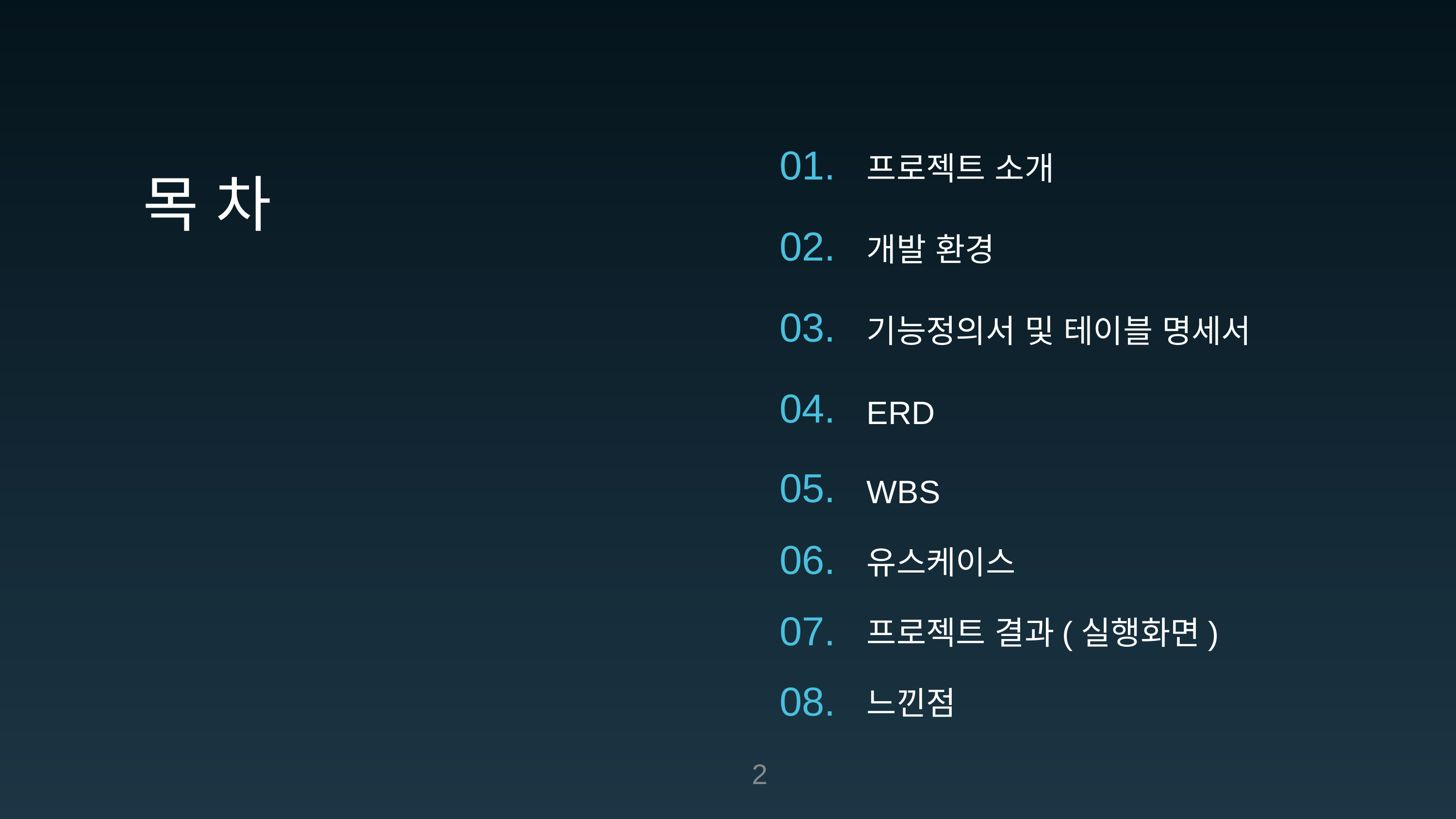

프로젝트 소개
01.
목 차
02.
개발 환경
03.
기능정의서 및 테이블 명세서
04.
ERD
05.
WBS
유스케이스
06.
프로젝트 결과(실행화면)
07.
느낀점
08.
2